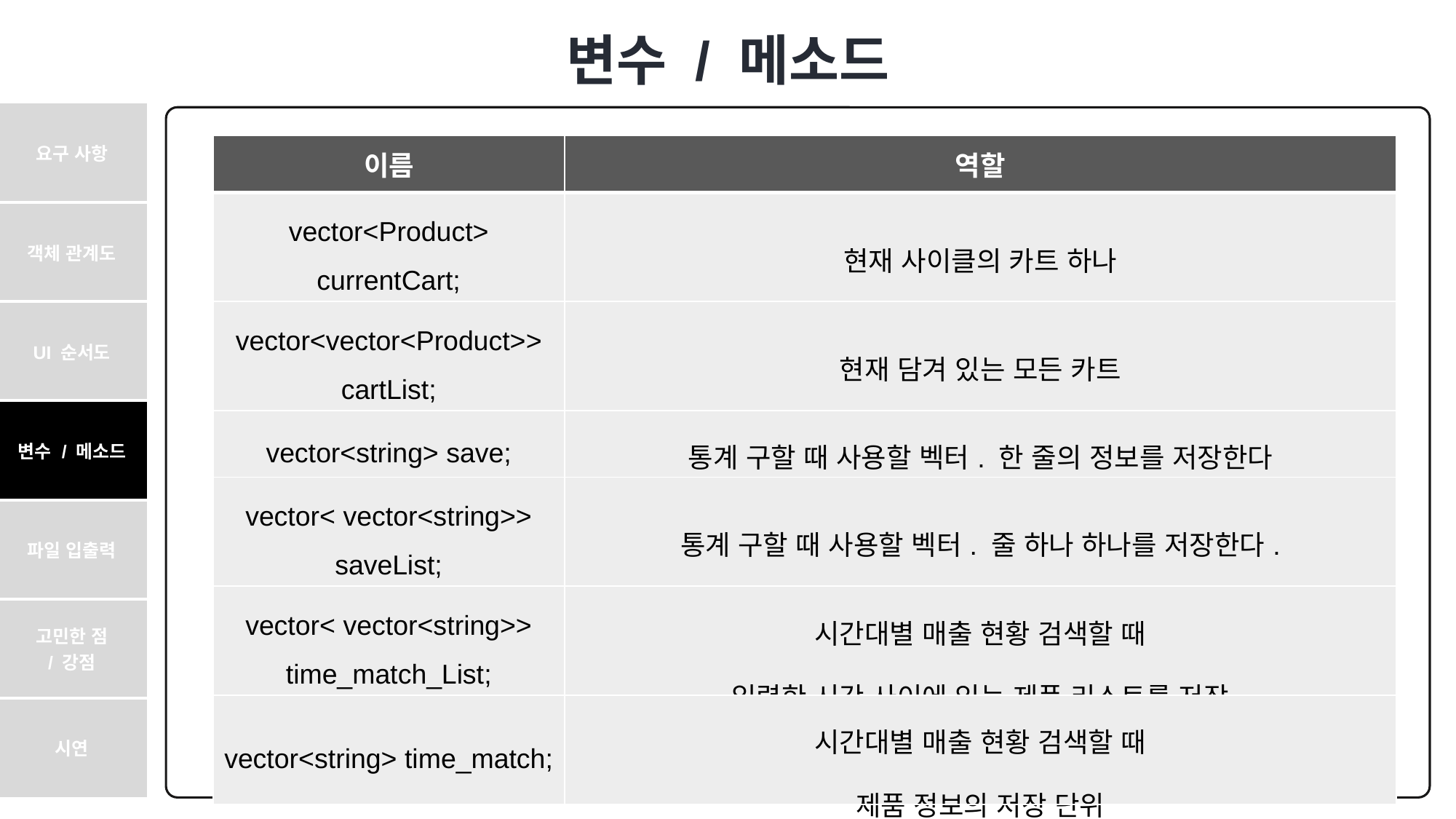

변수 / 메소드
| 요구 사항 |
| --- |
| 객체 관계도 |
| UI 순서도 |
| 변수 / 메소드 |
| 파일 입출력 |
| 고민한 점 / 강점 |
| 시연 |

| 이름 | 역할 |
| --- | --- |
| vector<Product> currentCart; | 현재 사이클의 카트 하나 |
| vector<vector<Product>> cartList; | 현재 담겨 있는 모든 카트 |
| vector<string> save; | 통계 구할 때 사용할 벡터. 한 줄의 정보를 저장한다 |
| vector< vector<string>> saveList; | 통계 구할 때 사용할 벡터. 줄 하나 하나를 저장한다. |
| vector< vector<string>> time\_match\_List; | 시간대별 매출 현황 검색할 때 입력한 시간 사이에 있는 제품 리스트를 저장 |
| vector<string> time\_match; | 시간대별 매출 현황 검색할 때 제품 정보의 저장 단위 |